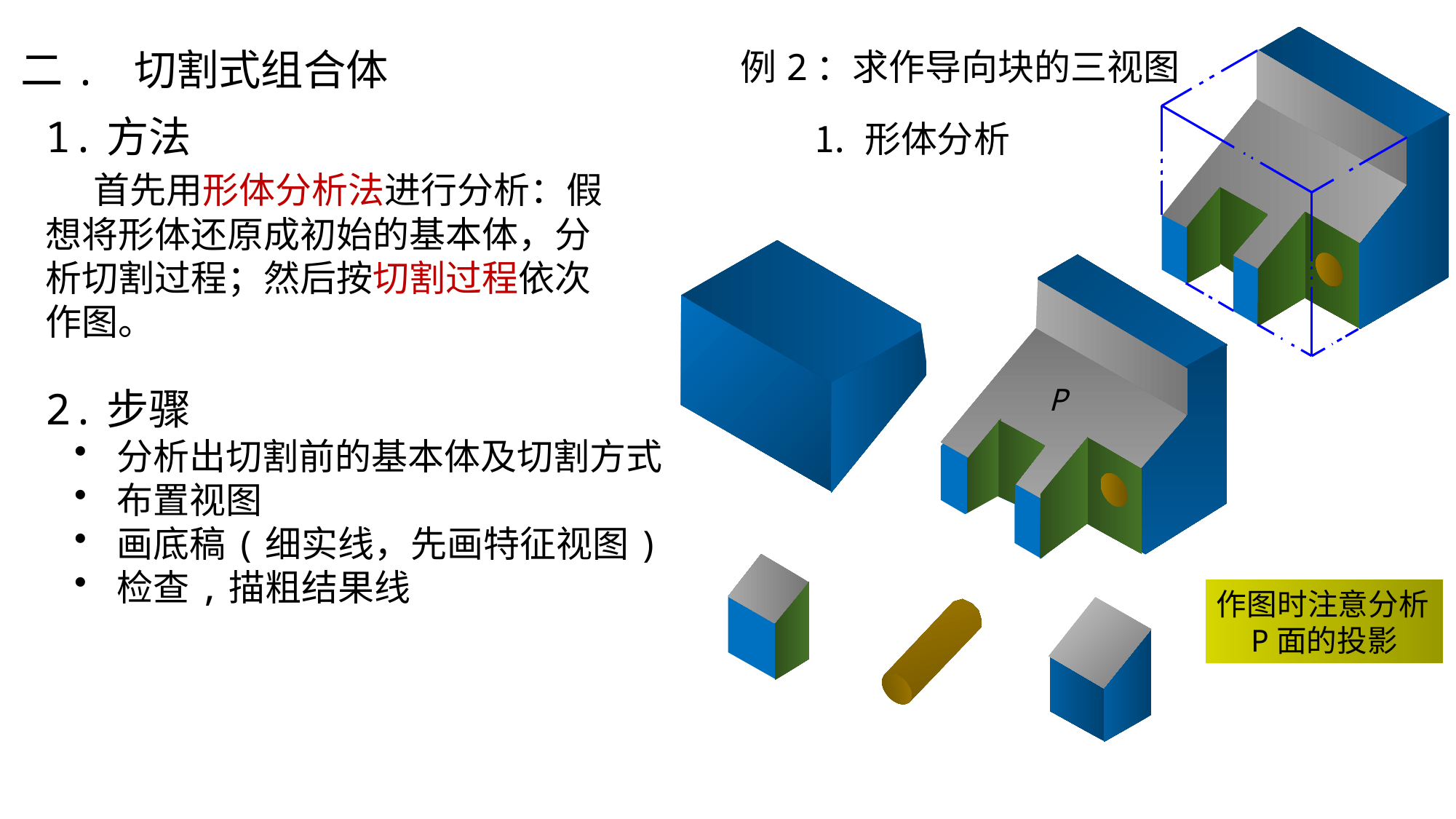

二. 切割式组合体
例2：求作导向块的三视图

1.方法
    首先用形体分析法进行分析：假想将形体还原成初始的基本体，分析切割过程；然后按切割过程依次作图。
⒈ 形体分析

2.步骤
 分析出切割前的基本体及切割方式
 布置视图
 画底稿(细实线，先画特征视图)
 检查,描粗结果线
P

作图时注意分析P面的投影